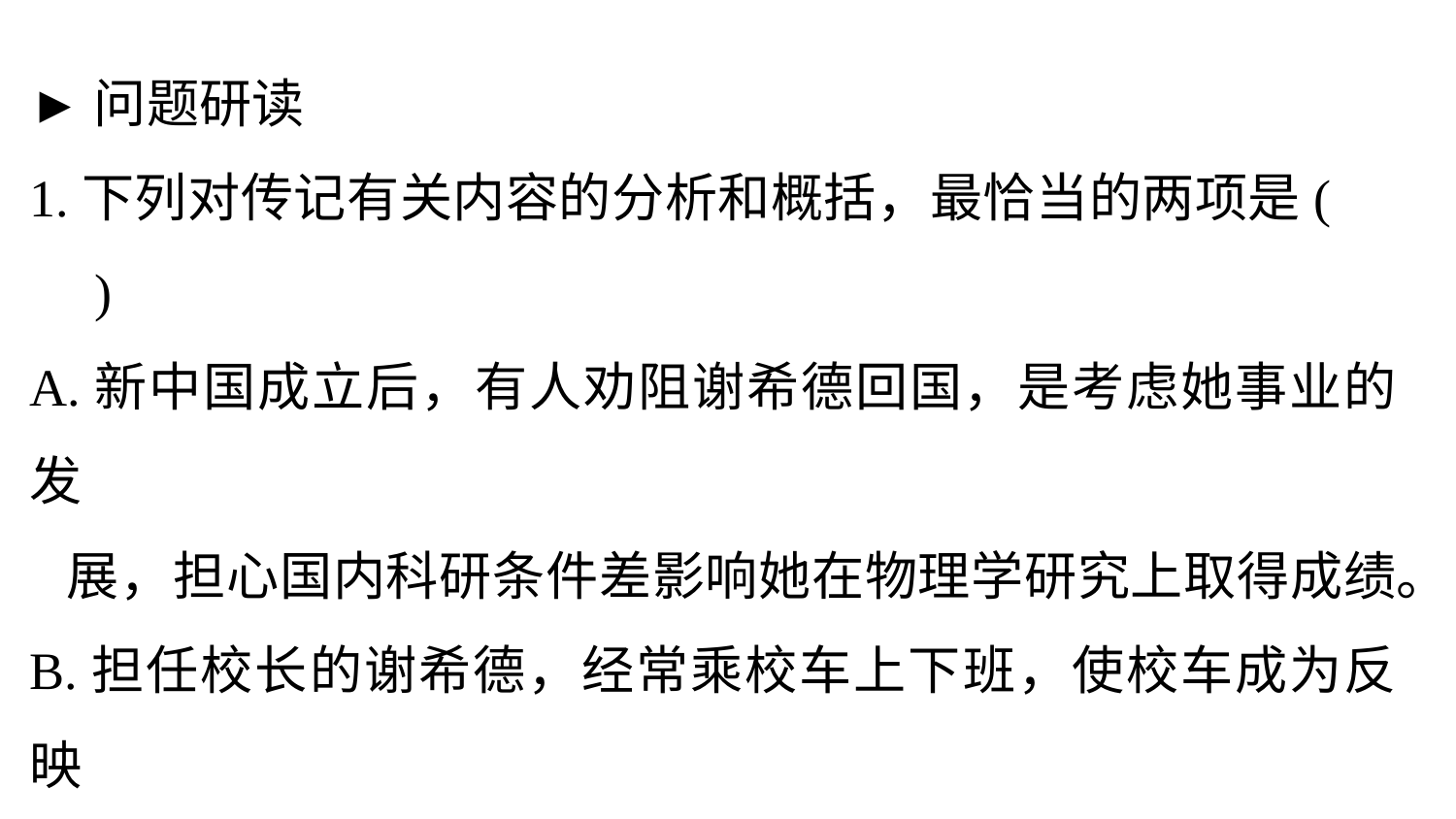

►问题研读
1.下列对传记有关内容的分析和概括，最恰当的两项是(　　)
A.新中国成立后，有人劝阻谢希德回国，是考虑她事业的发
   展，担心国内科研条件差影响她在物理学研究上取得成绩。
B.担任校长的谢希德，经常乘校车上下班，使校车成为反映
   意见、宣传决策的重要窗口，这体现出她为人的平易谦和。